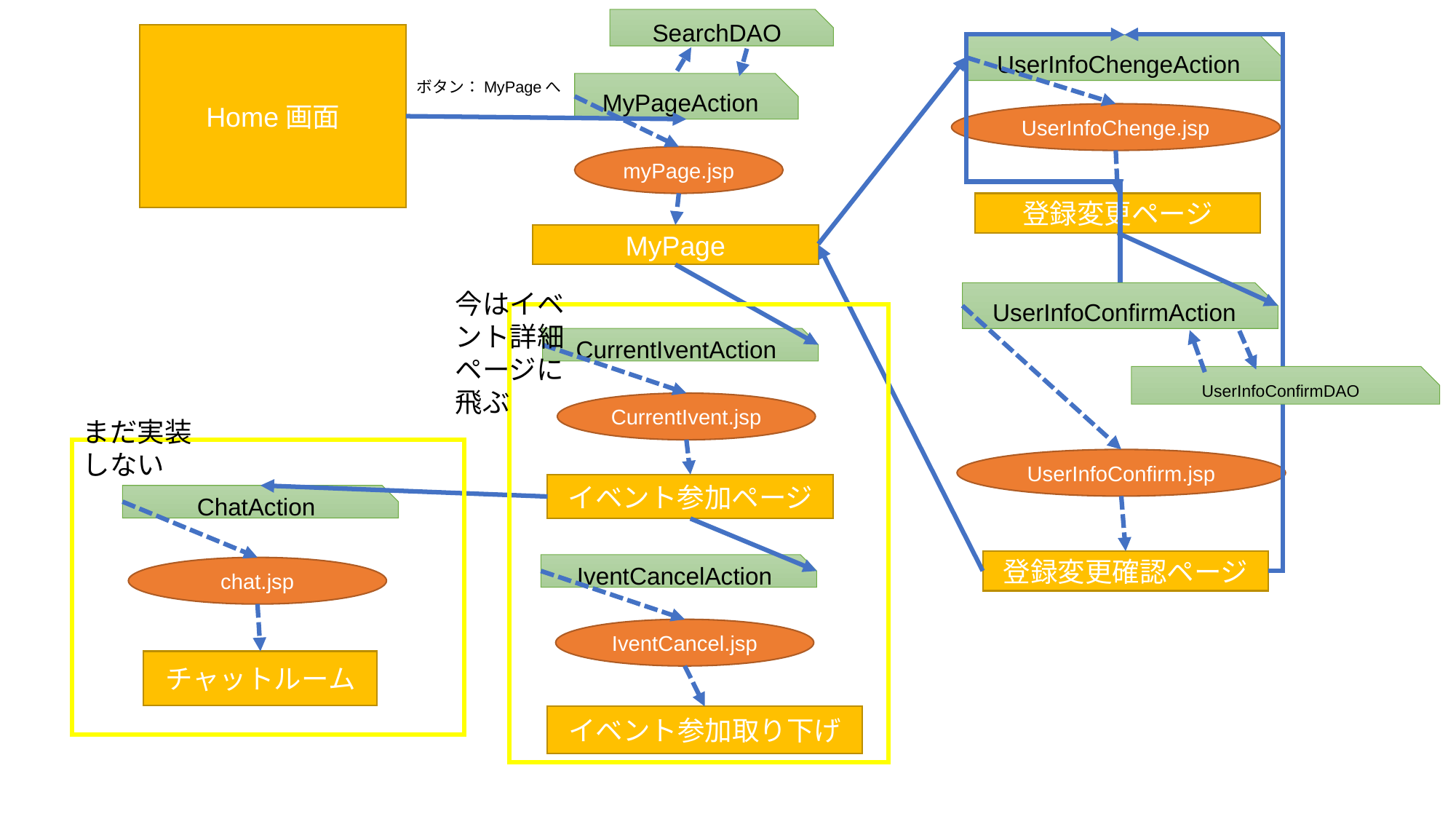

SearchDAO
Home画面
UserInfoChengeAction
ボタン：MyPageへ
MyPageAction
UserInfoChenge.jsp
myPage.jsp
登録変更ページ
MyPage
今はイベント詳細ページに飛ぶ
UserInfoConfirmAction

CurrentIventAction
UserInfoConfirmDAO
CurrentIvent.jsp
まだ実装しない

UserInfoConfirm.jsp
イベント参加ページ
ChatAction
登録変更確認ページ
IventCancelAction
chat.jsp
IventCancel.jsp
チャットルーム
イベント参加取り下げ